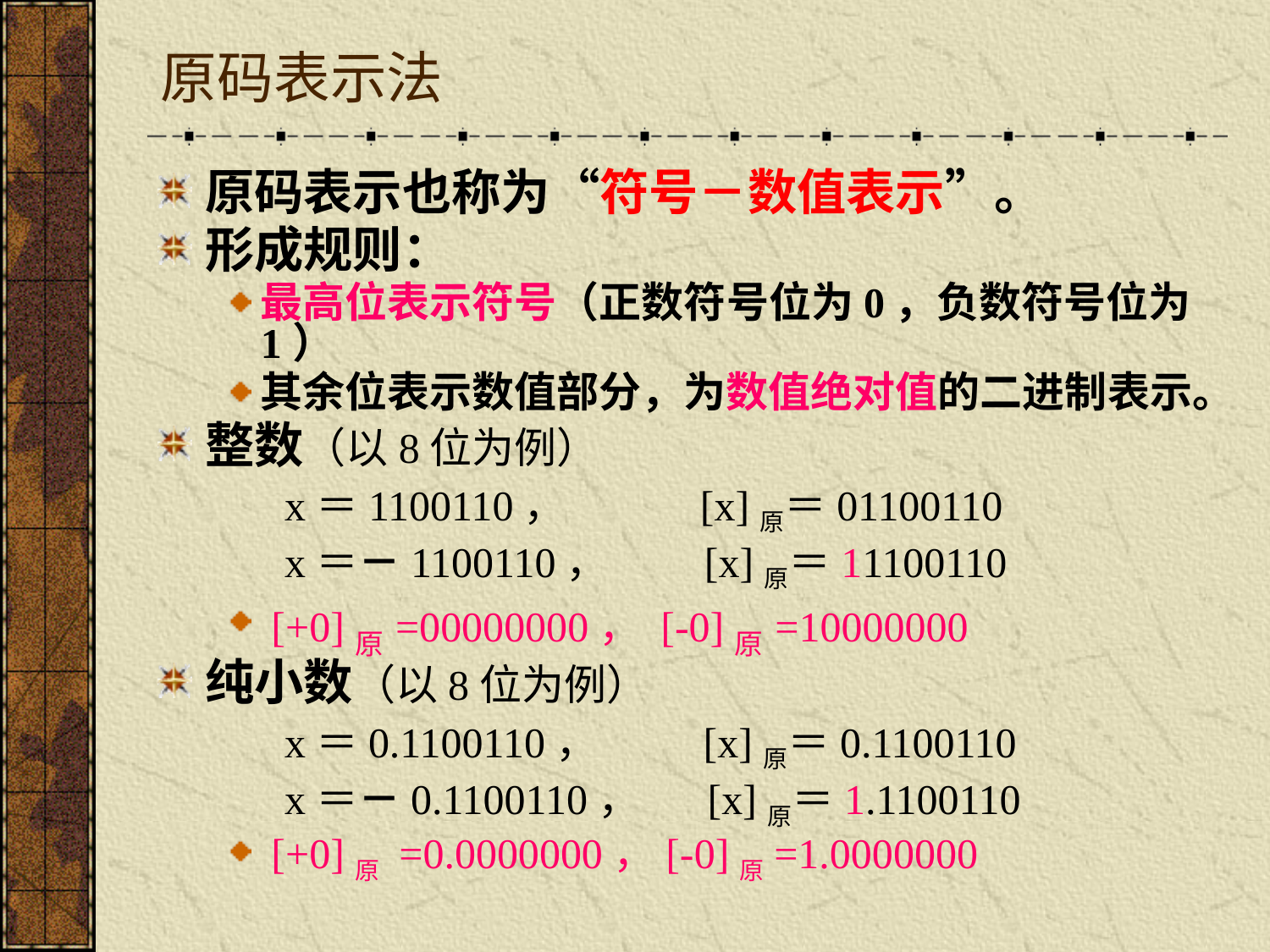

# 原码表示法
原码表示也称为“符号－数值表示”。
形成规则：
最高位表示符号（正数符号位为0，负数符号位为1）
其余位表示数值部分，为数值绝对值的二进制表示。
整数（以8位为例）
x＝1100110，             [x]原＝01100110
x＝－1100110，         [x]原＝11100110
 [+0]原=00000000， [-0]原=10000000
纯小数（以8位为例）
x＝0.1100110，          [x]原＝0.1100110
x＝－0.1100110，      [x]原＝1.1100110
 [+0]原 =0.0000000，[-0]原=1.0000000